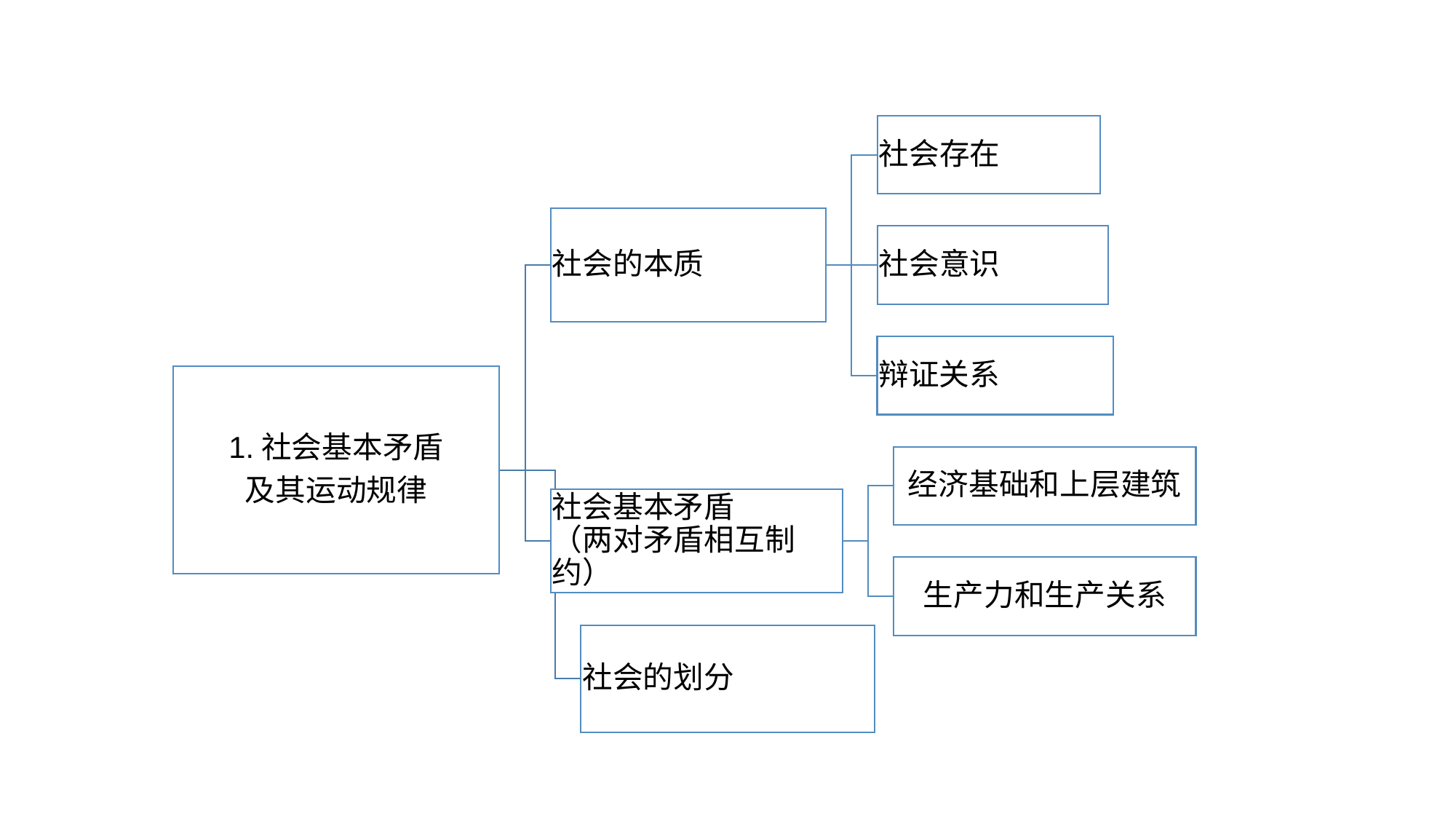

1.社会基本矛盾
及其运动规律
社会的本质
社会存在
社会意识
辩证关系
社会基本矛盾
（两对矛盾相互制约）
经济基础和上层建筑
生产力和生产关系
社会的划分